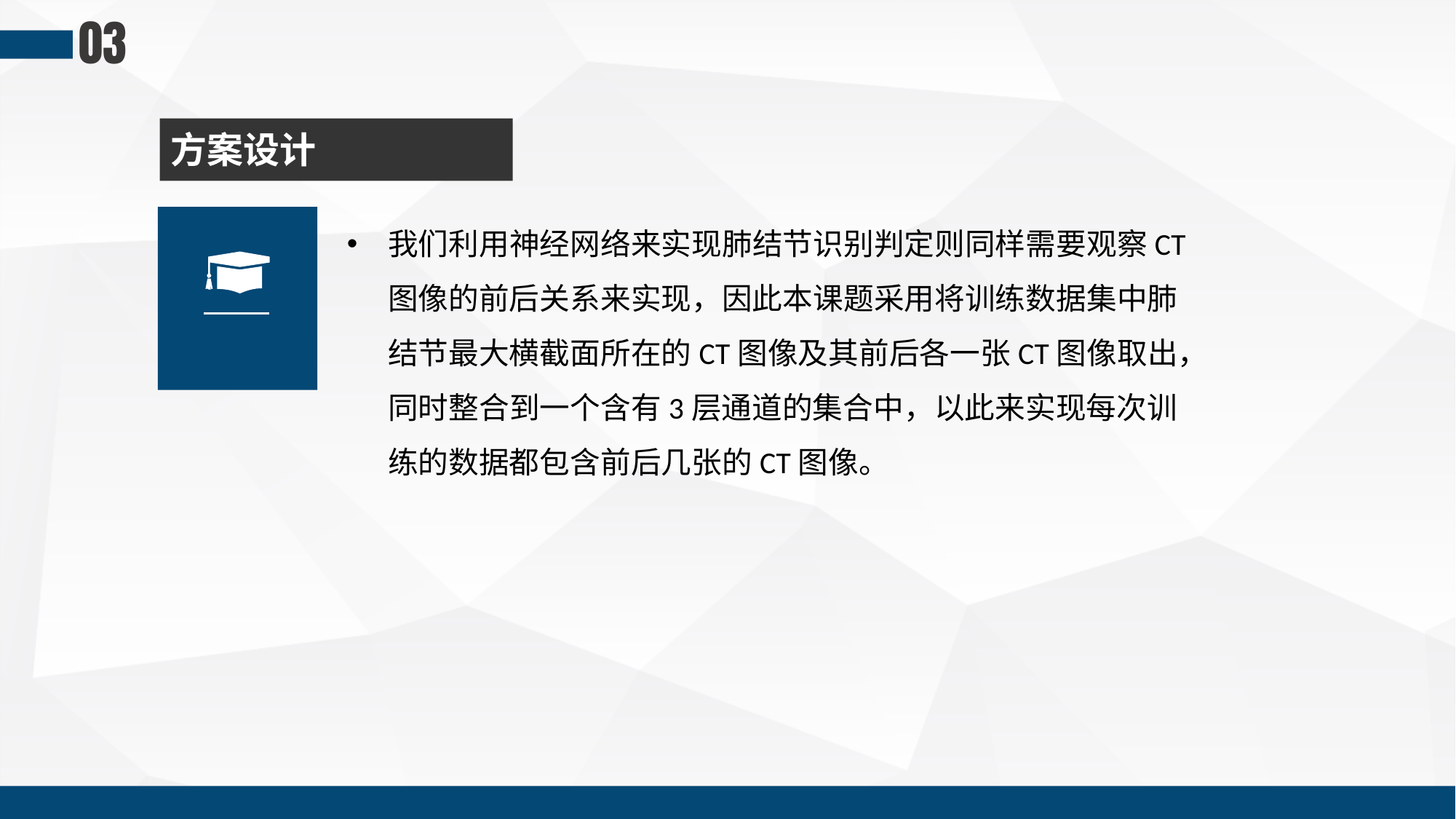

03

方案设计
我们利用神经网络来实现肺结节识别判定则同样需要观察CT图像的前后关系来实现，因此本课题采用将训练数据集中肺结节最大横截面所在的CT图像及其前后各一张CT图像取出，同时整合到一个含有3层通道的集合中，以此来实现每次训练的数据都包含前后几张的CT图像。